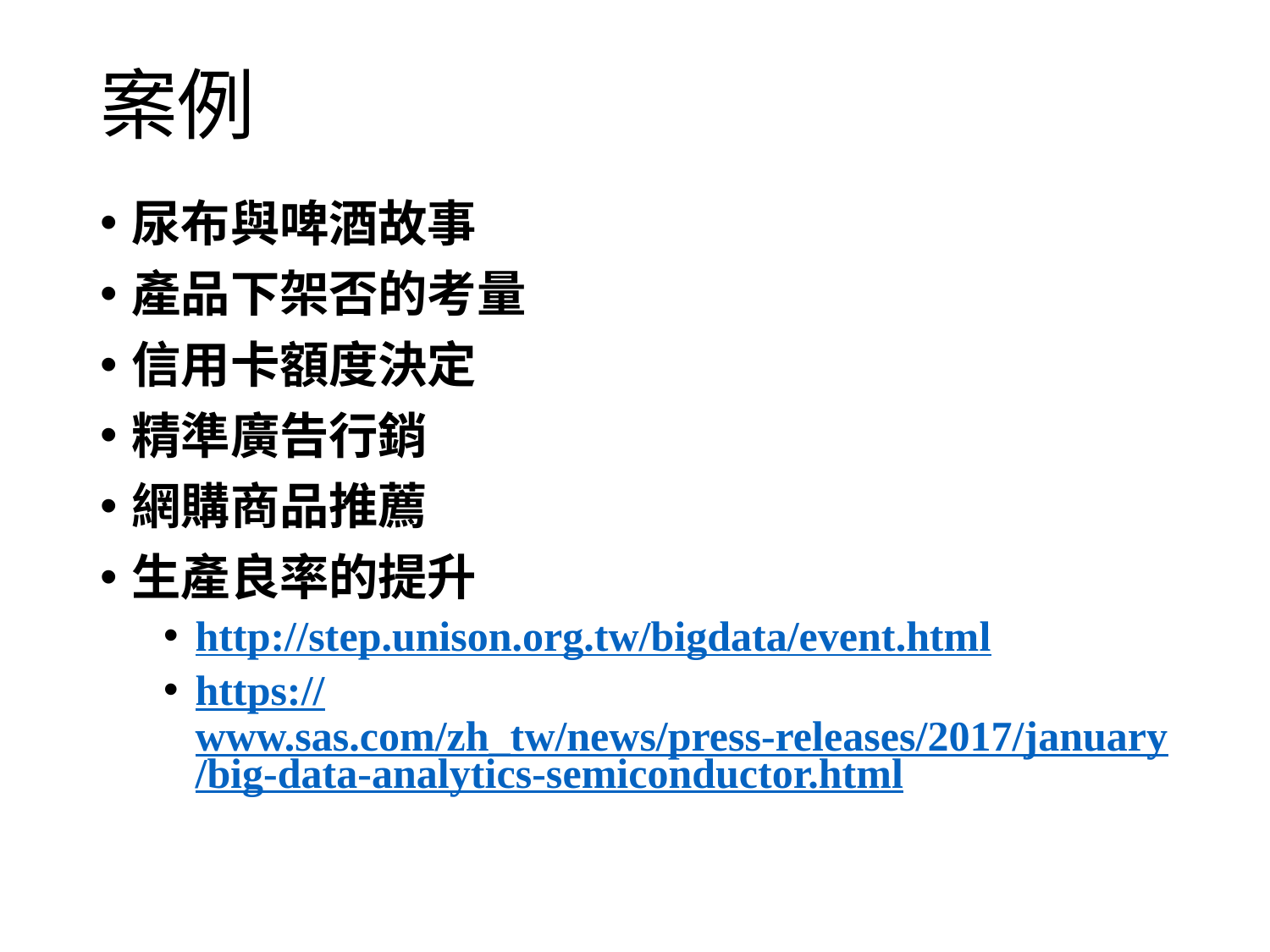

# 案例
尿布與啤酒故事
產品下架否的考量
信用卡額度決定
精準廣告行銷
網購商品推薦
生產良率的提升
http://step.unison.org.tw/bigdata/event.html
https://www.sas.com/zh_tw/news/press-releases/2017/january/big-data-analytics-semiconductor.html